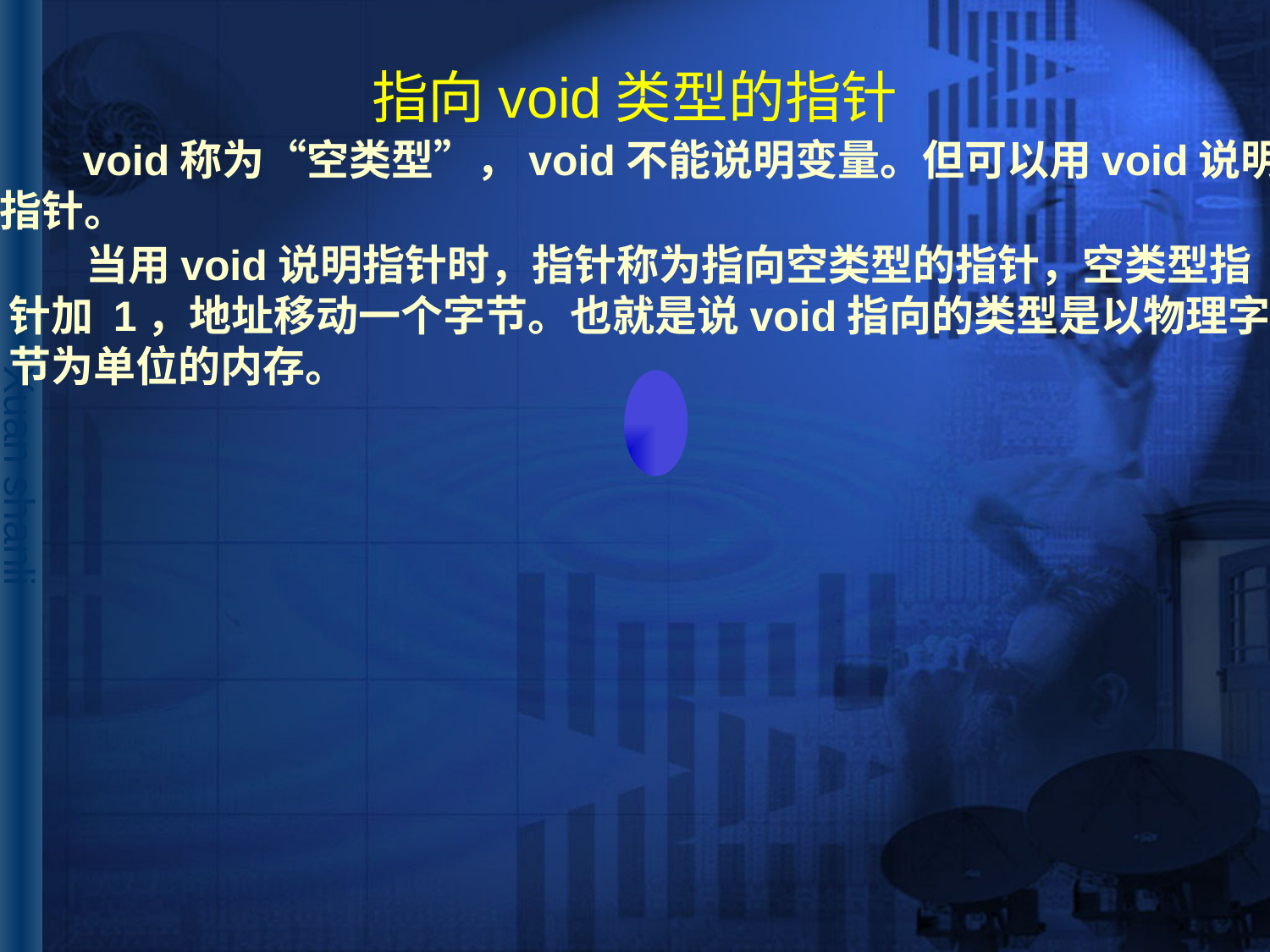

# 指向void类型的指针
       void称为“空类型”，void不能说明变量。但可以用void说明
指针。
       当用void说明指针时，指针称为指向空类型的指针，空类型指
针加 1，地址移动一个字节。也就是说void指向的类型是以物理字
节为单位的内存。